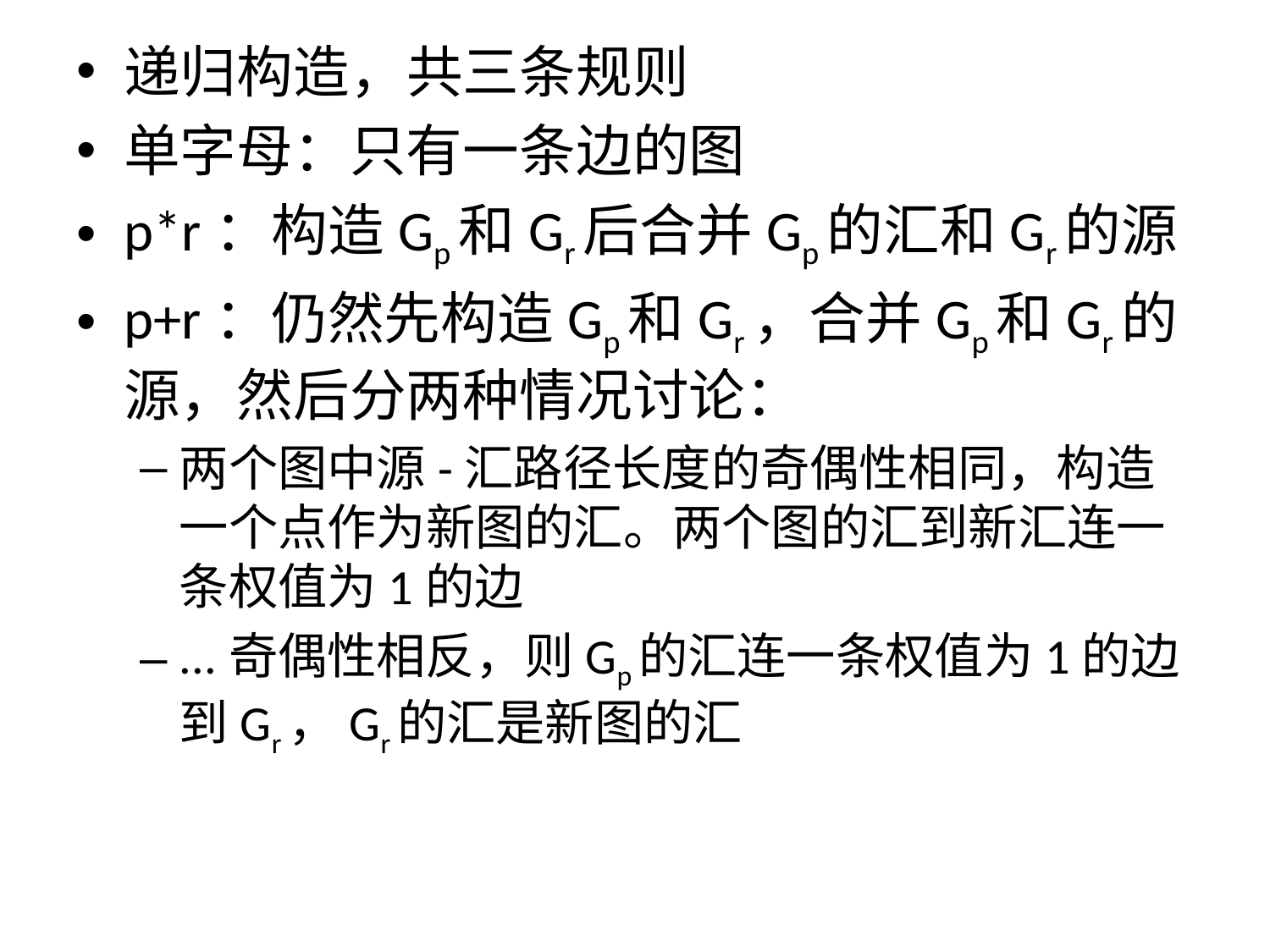

递归构造，共三条规则
单字母：只有一条边的图
p*r：构造Gp和Gr后合并Gp的汇和Gr的源
p+r：仍然先构造Gp和Gr，合并Gp和Gr的源，然后分两种情况讨论：
两个图中源-汇路径长度的奇偶性相同，构造一个点作为新图的汇。两个图的汇到新汇连一条权值为1的边
...奇偶性相反，则Gp的汇连一条权值为1的边到Gr，Gr的汇是新图的汇